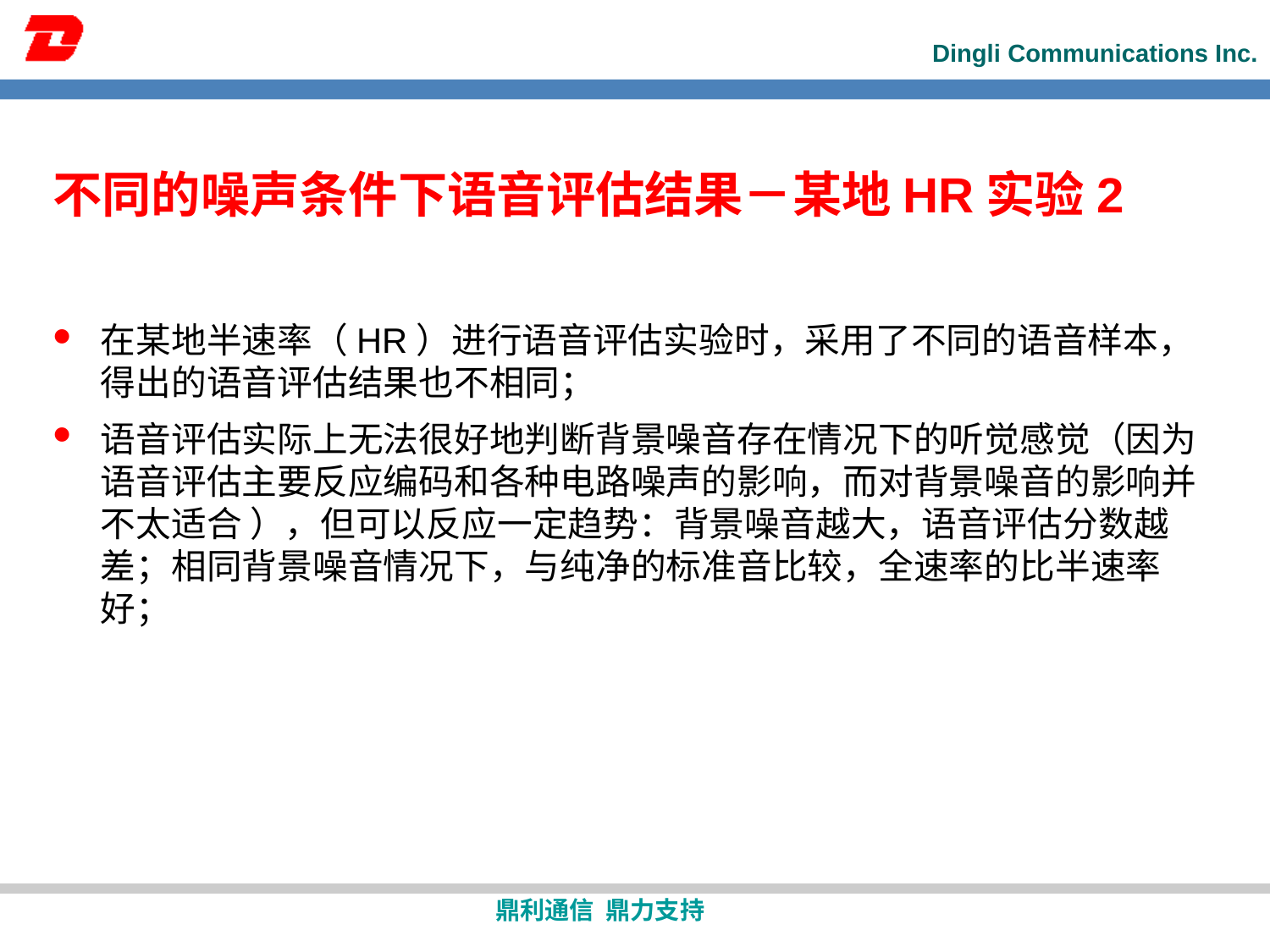

# 不同的噪声条件下语音评估结果－某地HR实验2
在某地半速率（HR）进行语音评估实验时，采用了不同的语音样本，得出的语音评估结果也不相同；
语音评估实际上无法很好地判断背景噪音存在情况下的听觉感觉（因为语音评估主要反应编码和各种电路噪声的影响，而对背景噪音的影响并不太适合 ），但可以反应一定趋势：背景噪音越大，语音评估分数越差；相同背景噪音情况下，与纯净的标准音比较，全速率的比半速率好；